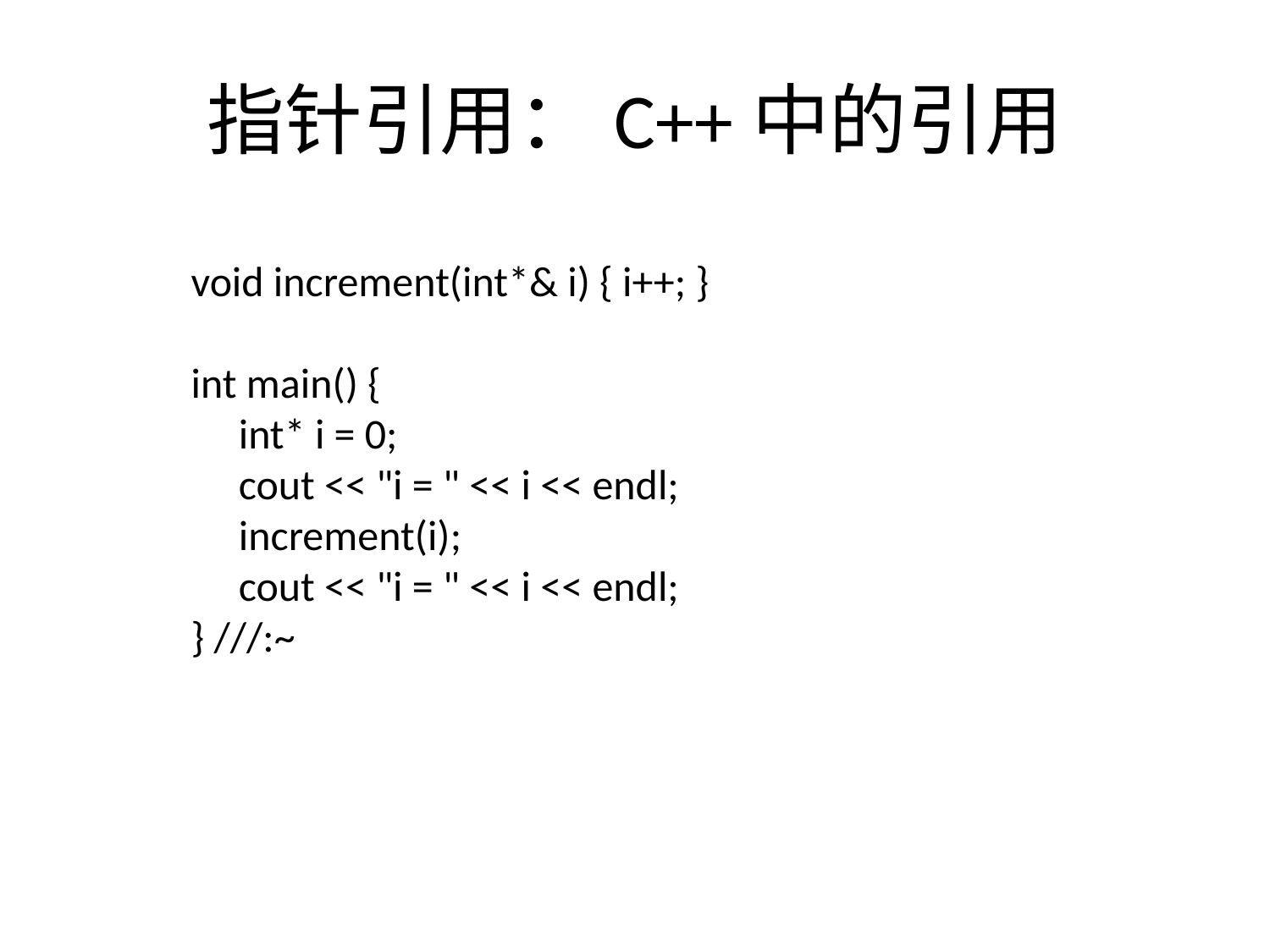

# 指针引用：C++中的引用
void increment(int*& i) { i++; }

int main() {
     int* i = 0;
     cout << "i = " << i << endl;
     increment(i);
     cout << "i = " << i << endl;
} ///:~